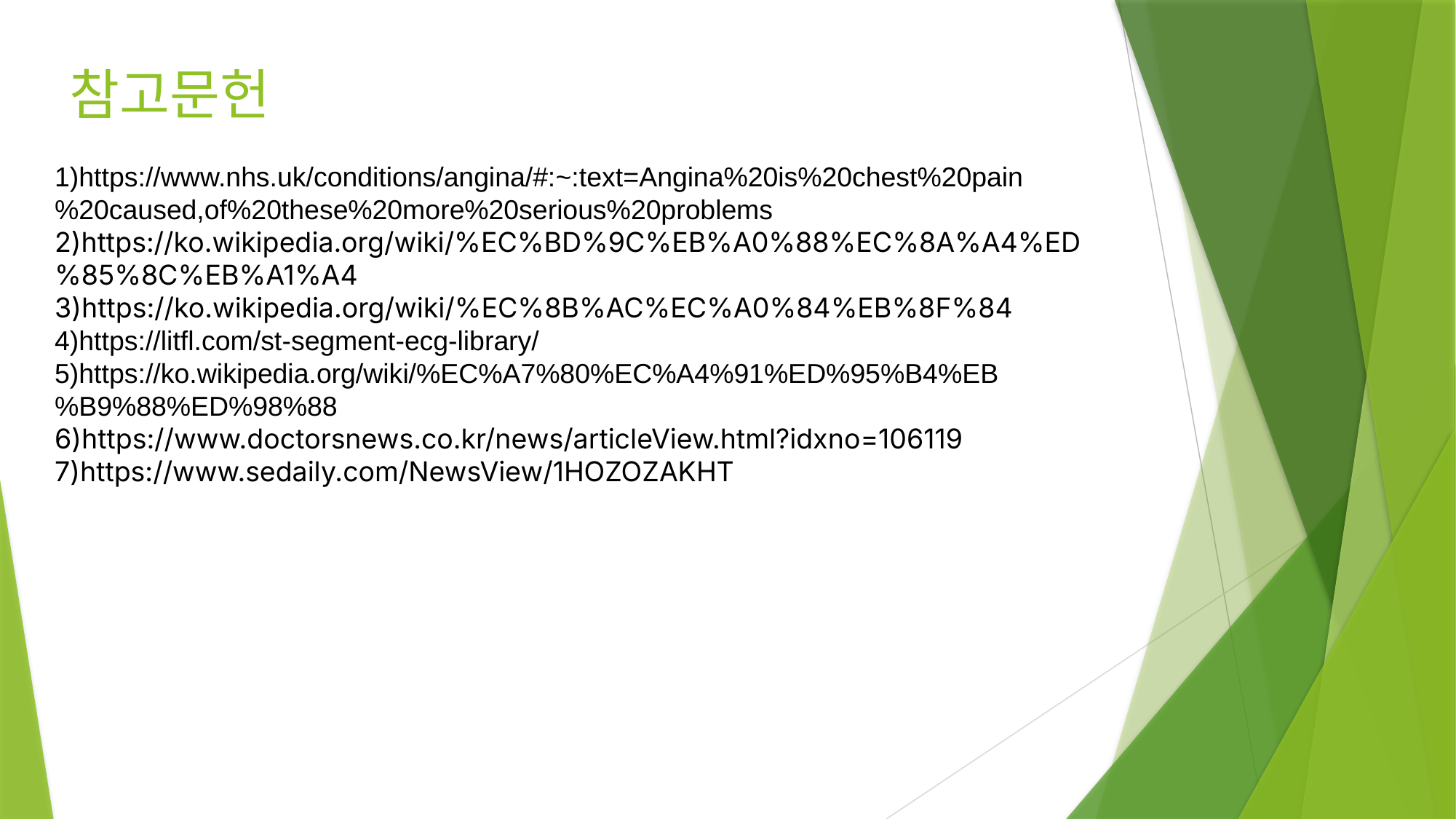

# 참고문헌
1)https://www.nhs.uk/conditions/angina/#:~:text=Angina%20is%20chest%20pain%20caused,of%20these%20more%20serious%20problems
2)https://ko.wikipedia.org/wiki/%EC%BD%9C%EB%A0%88%EC%8A%A4%ED%85%8C%EB%A1%A4
3)https://ko.wikipedia.org/wiki/%EC%8B%AC%EC%A0%84%EB%8F%84
4)https://litfl.com/st-segment-ecg-library/
5)https://ko.wikipedia.org/wiki/%EC%A7%80%EC%A4%91%ED%95%B4%EB%B9%88%ED%98%88
6)https://www.doctorsnews.co.kr/news/articleView.html?idxno=106119
7)https://www.sedaily.com/NewsView/1HOZOZAKHT